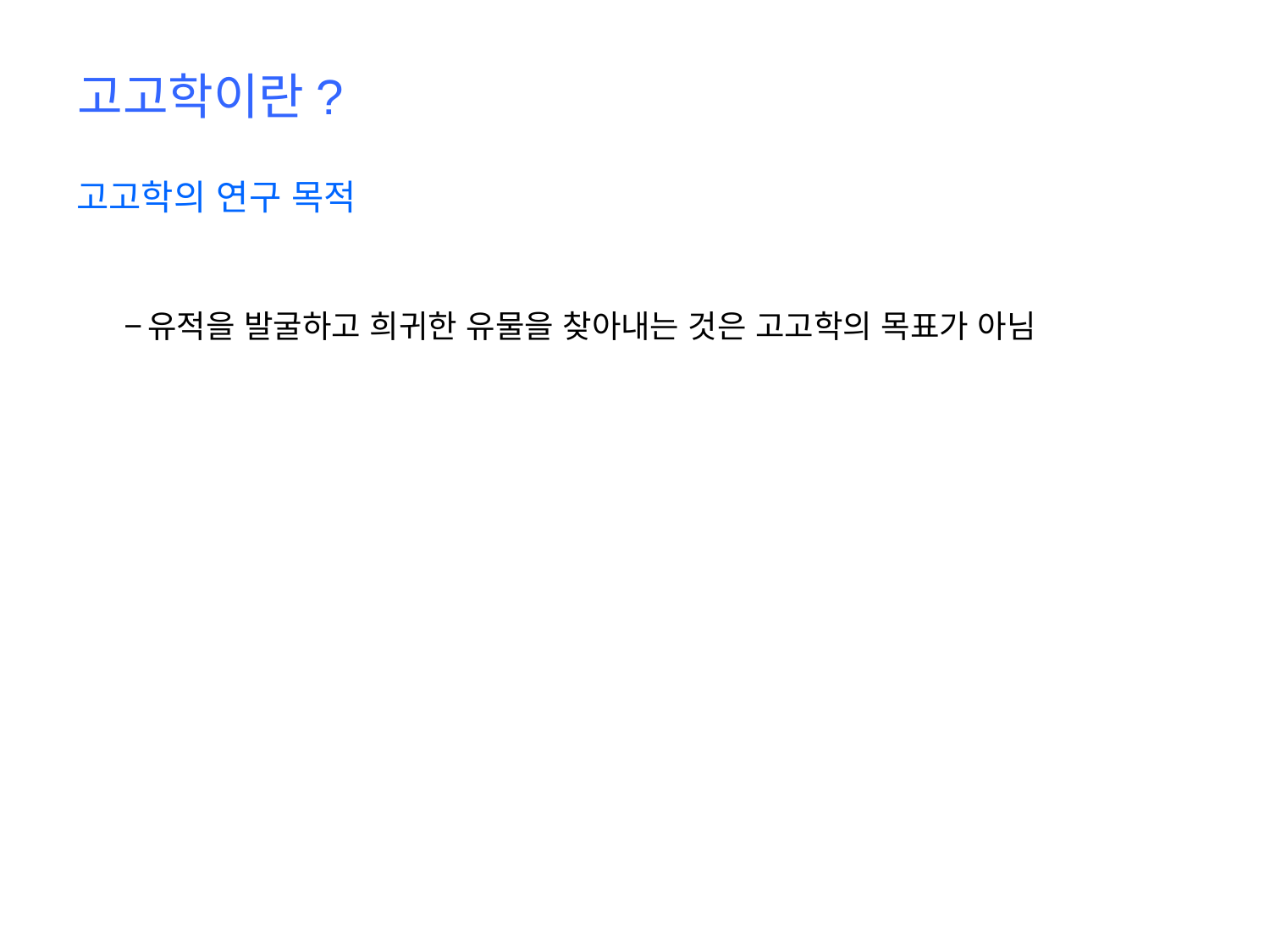

# 고고학이란?
고고학의 연구 목적

유적을 발굴하고 희귀한 유물을 찾아내는 것은 고고학의 목표가 아님